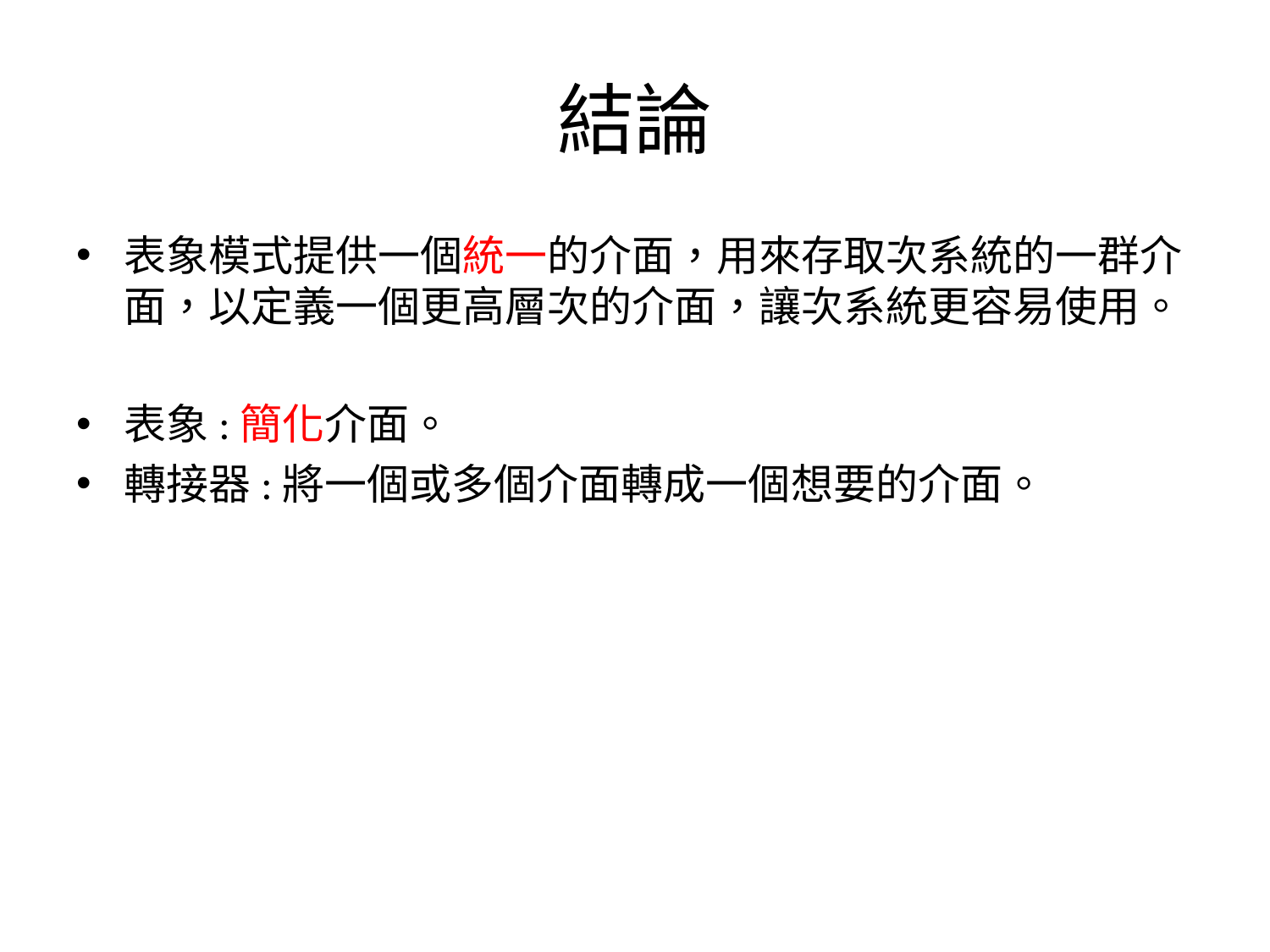

# 結論
表象模式提供一個統一的介面，用來存取次系統的一群介面，以定義一個更高層次的介面，讓次系統更容易使用。

表象:簡化介面。
轉接器:將一個或多個介面轉成一個想要的介面。